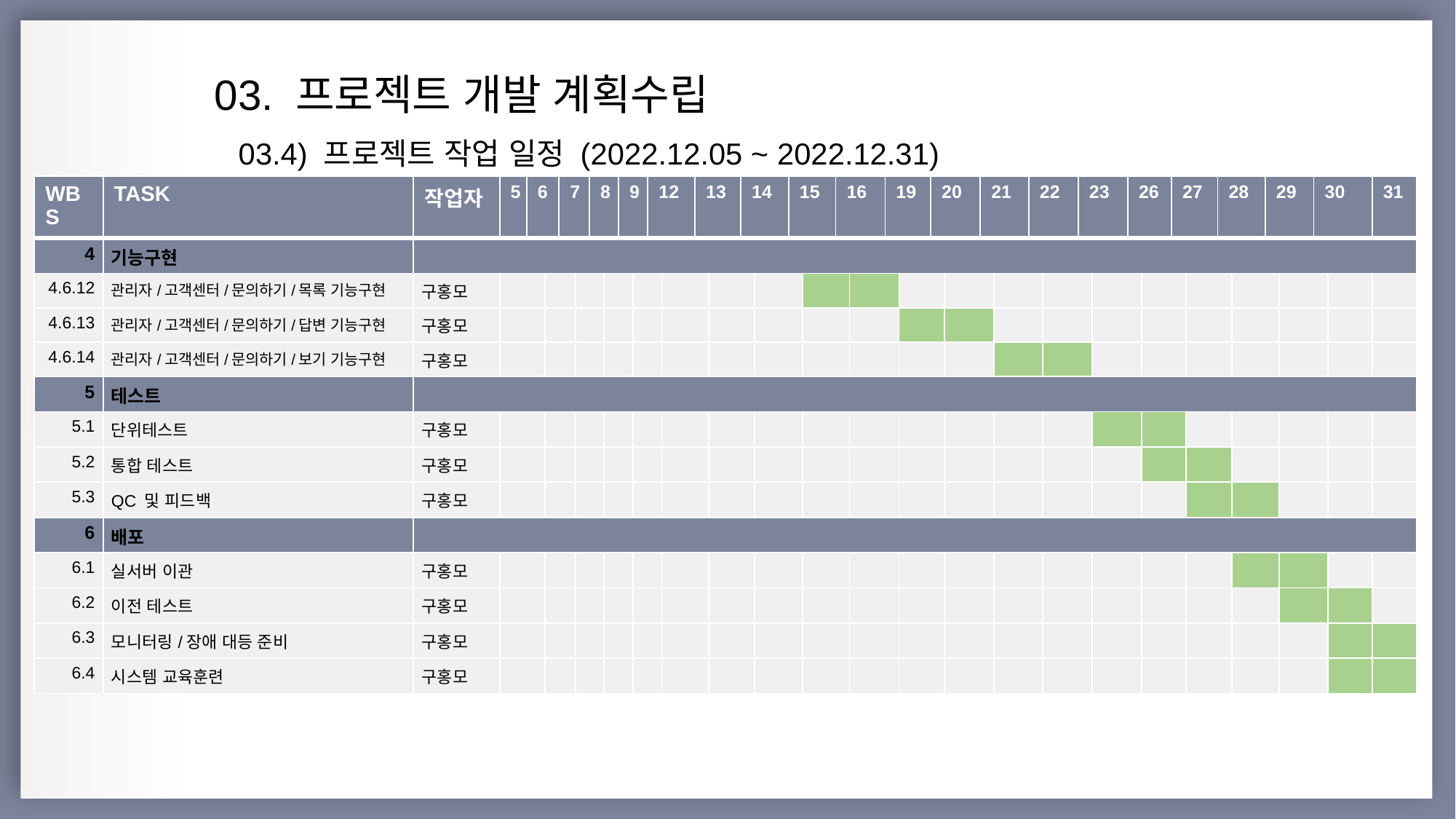

03. 프로젝트 개발 계획수립
03.4) 프로젝트 작업 일정 (2022.12.05 ~ 2022.12.31)
|  |
| --- |
| 프로젝트 개요 |
| 팀 구성 |
| 프로젝트 개발 계획 수립 |
| 프로젝트 작업 내역 |
|  |
|  |
|  |
|  |
| WBS | TASK | 작업자 | 5 | 6 |  | 7 |  | 8 |  | 9 |  | 12 |  | 13 |  | 14 |  | 15 |  | 16 |  | 19 |  | 20 |  | 21 |  | 22 |  | 23 |  | 26 |  | 27 |  | 28 |  | 29 |  | 30 |  | 31 |
| --- | --- | --- | --- | --- | --- | --- | --- | --- | --- | --- | --- | --- | --- | --- | --- | --- | --- | --- | --- | --- | --- | --- | --- | --- | --- | --- | --- | --- | --- | --- | --- | --- | --- | --- | --- | --- | --- | --- | --- | --- | --- | --- |
| 4 | 기능구현 |  |  |  |  |  |  |  |  |  |  |  |  |  |  |  |  |  |  |  |  |  |  |  |  |  |  |  |  |  |  |  |  |  |  |  |  |  |  |  |  |  |
| 4.6.12 | 관리자/고객센터/문의하기/목록 기능구현 | 구홍모 |  |  |  |  |  |  |  |  |  |  |  |  |  |  |  |  |  |  |  |  |  |  |  |  |  |  |  |  |  |  |  |  |  |  |  |  |  |  |  |  |
| 4.6.13 | 관리자/고객센터/문의하기/답변 기능구현 | 구홍모 |  |  |  |  |  |  |  |  |  |  |  |  |  |  |  |  |  |  |  |  |  |  |  |  |  |  |  |  |  |  |  |  |  |  |  |  |  |  |  |  |
| 4.6.14 | 관리자/고객센터/문의하기/보기 기능구현 | 구홍모 |  |  |  |  |  |  |  |  |  |  |  |  |  |  |  |  |  |  |  |  |  |  |  |  |  |  |  |  |  |  |  |  |  |  |  |  |  |  |  |  |
| 5 | 테스트 |  |  |  |  |  |  |  |  |  |  |  |  |  |  |  |  |  |  |  |  |  |  |  |  |  |  |  |  |  |  |  |  |  |  |  |  |  |  |  |  |  |
| 5.1 | 단위테스트 | 구홍모 |  |  |  |  |  |  |  |  |  |  |  |  |  |  |  |  |  |  |  |  |  |  |  |  |  |  |  |  |  |  |  |  |  |  |  |  |  |  |  |  |
| 5.2 | 통합 테스트 | 구홍모 |  |  |  |  |  |  |  |  |  |  |  |  |  |  |  |  |  |  |  |  |  |  |  |  |  |  |  |  |  |  |  |  |  |  |  |  |  |  |  |  |
| 5.3 | QC 및 피드백 | 구홍모 |  |  |  |  |  |  |  |  |  |  |  |  |  |  |  |  |  |  |  |  |  |  |  |  |  |  |  |  |  |  |  |  |  |  |  |  |  |  |  |  |
| 6 | 배포 |  |  |  |  |  |  |  |  |  |  |  |  |  |  |  |  |  |  |  |  |  |  |  |  |  |  |  |  |  |  |  |  |  |  |  |  |  |  |  |  |  |
| 6.1 | 실서버 이관 | 구홍모 |  |  |  |  |  |  |  |  |  |  |  |  |  |  |  |  |  |  |  |  |  |  |  |  |  |  |  |  |  |  |  |  |  |  |  |  |  |  |  |  |
| 6.2 | 이전 테스트 | 구홍모 |  |  |  |  |  |  |  |  |  |  |  |  |  |  |  |  |  |  |  |  |  |  |  |  |  |  |  |  |  |  |  |  |  |  |  |  |  |  |  |  |
| 6.3 | 모니터링/장애 대등 준비 | 구홍모 |  |  |  |  |  |  |  |  |  |  |  |  |  |  |  |  |  |  |  |  |  |  |  |  |  |  |  |  |  |  |  |  |  |  |  |  |  |  |  |  |
| 6.4 | 시스템 교육훈련 | 구홍모 |  |  |  |  |  |  |  |  |  |  |  |  |  |  |  |  |  |  |  |  |  |  |  |  |  |  |  |  |  |  |  |  |  |  |  |  |  |  |  |  |